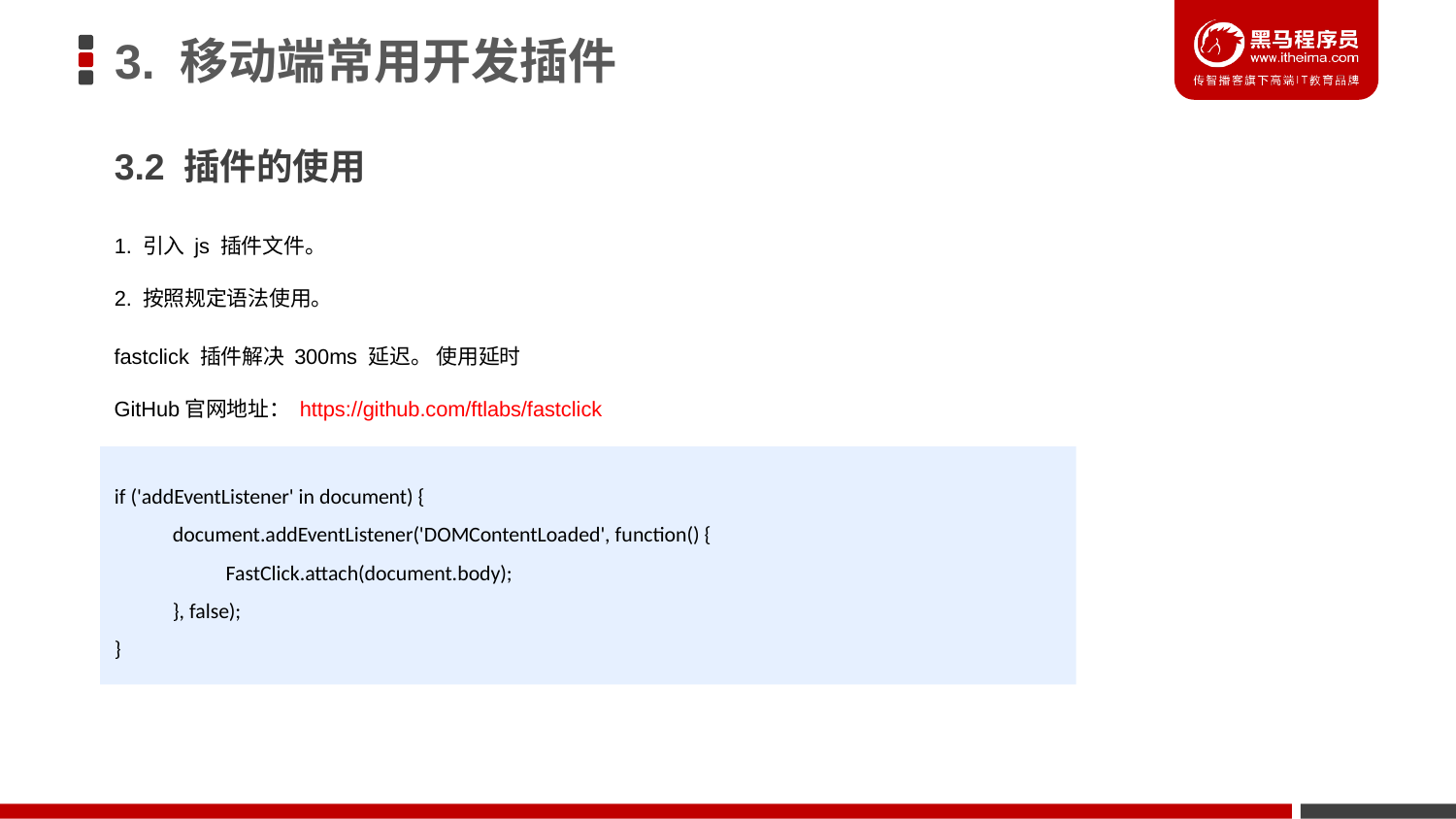

# 3. 移动端常用开发插件
3.2 插件的使用
1. 引入 js 插件文件。
2. 按照规定语法使用。
fastclick 插件解决 300ms 延迟。 使用延时
GitHub官网地址： https://github.com/ftlabs/fastclick
if ('addEventListener' in document) {
            document.addEventListener('DOMContentLoaded', function() {
                       FastClick.attach(document.body);
            }, false);
}